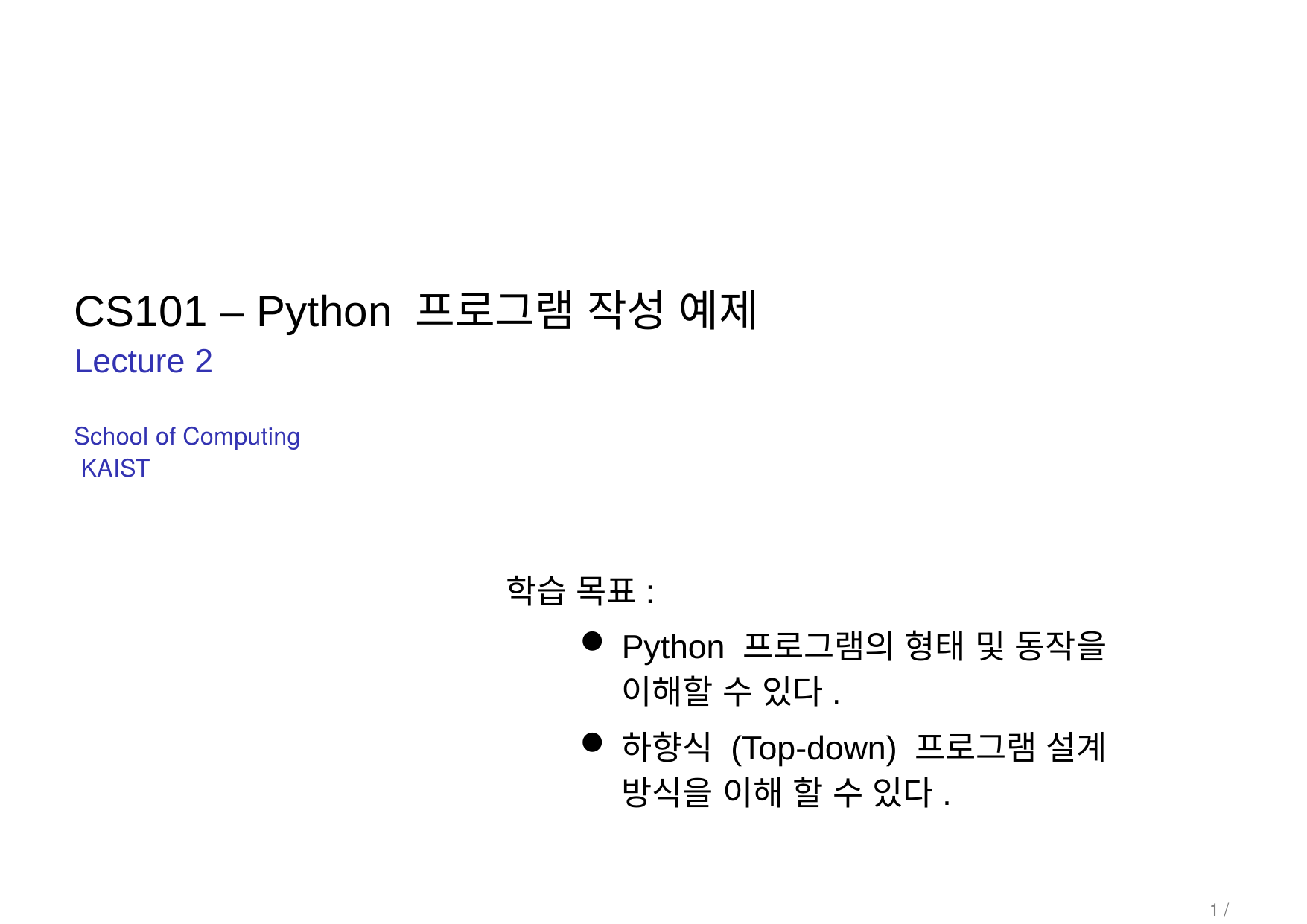

# CS101 – Python 프로그램 작성 예제
Lecture 2
School of Computing  KAIST
학습 목표:
Python 프로그램의 형태 및 동작을 이해할 수 있다.
하향식 (Top-down) 프로그램 설계 방식을 이해 할 수 있다.
1 / 11